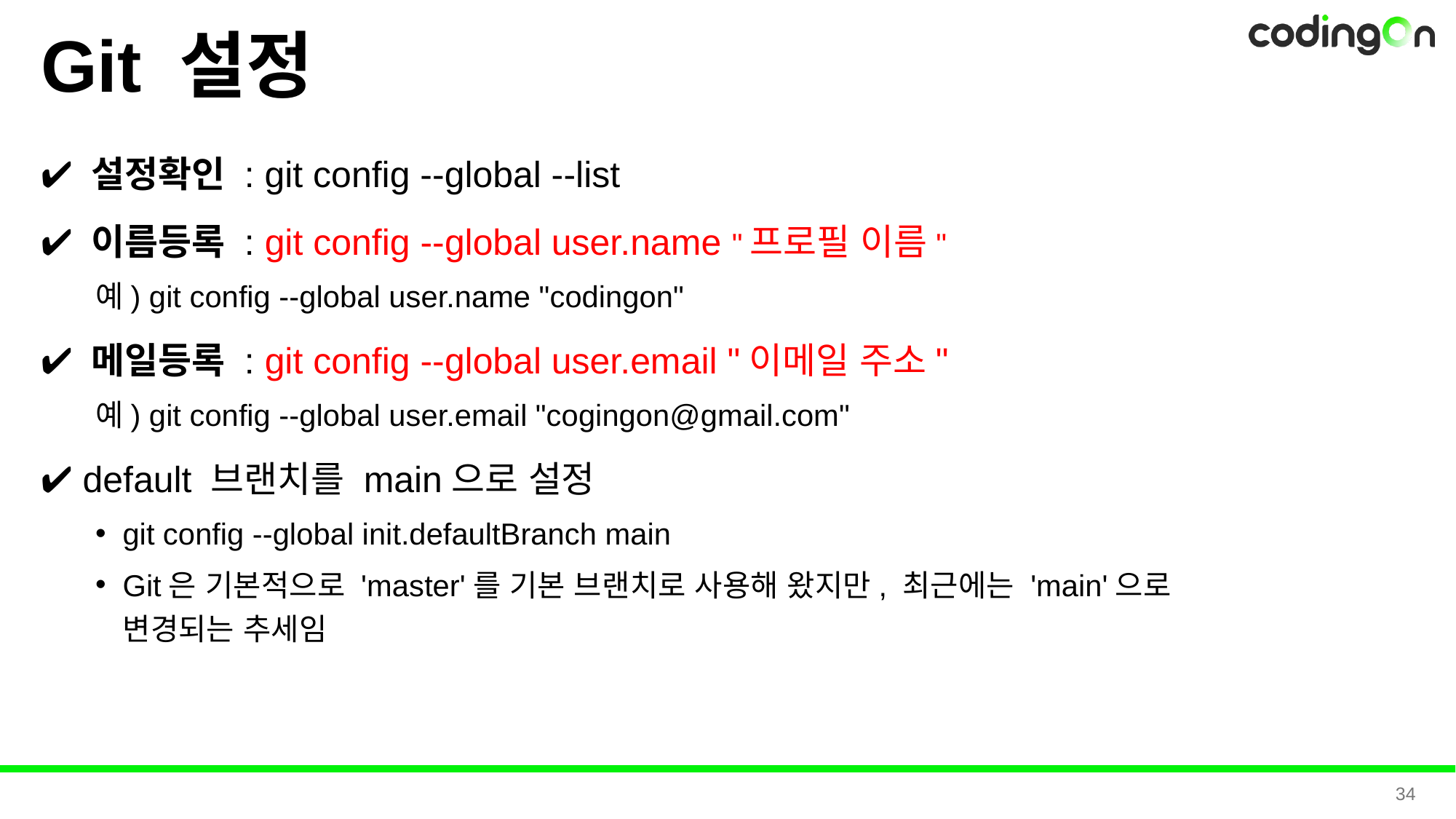

Git 설정
✔️ 설정확인 : git config --global --list
✔️ 이름등록 : git config --global user.name "프로필 이름"
예) git config --global user.name "codingon"
✔️ 메일등록 : git config --global user.email "이메일 주소"
예) git config --global user.email "cogingon@gmail.com"
✔️ default 브랜치를 main으로 설정
git config --global init.defaultBranch main
Git은 기본적으로 'master'를 기본 브랜치로 사용해 왔지만, 최근에는 'main'으로 변경되는 추세임
34